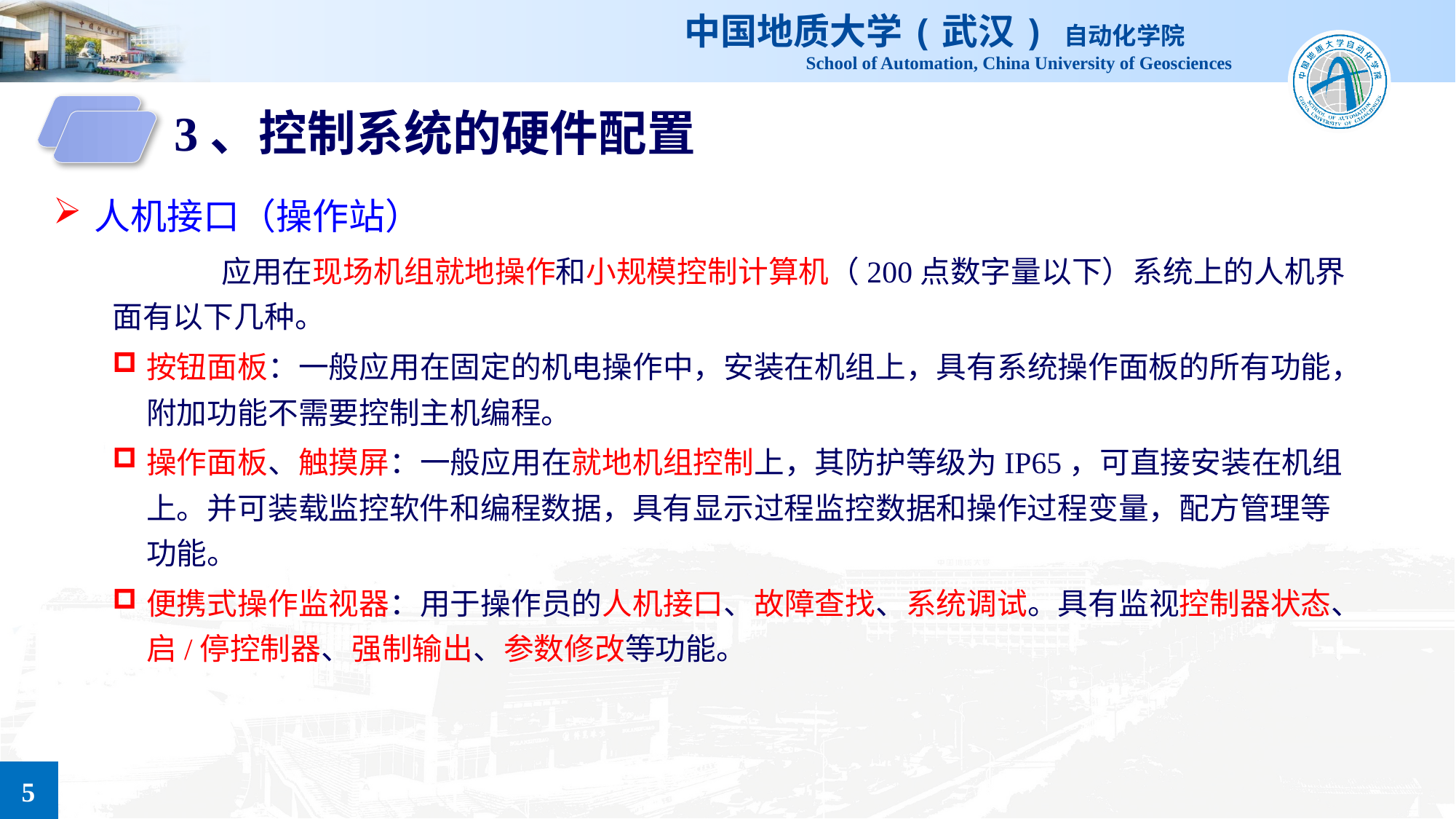

3、控制系统的硬件配置
人机接口（操作站）
	应用在现场机组就地操作和小规模控制计算机（200点数字量以下）系统上的人机界面有以下几种。
按钮面板：一般应用在固定的机电操作中，安装在机组上，具有系统操作面板的所有功能，附加功能不需要控制主机编程。
操作面板、触摸屏：一般应用在就地机组控制上，其防护等级为IP65，可直接安装在机组上。并可装载监控软件和编程数据，具有显示过程监控数据和操作过程变量，配方管理等功能。
便携式操作监视器：用于操作员的人机接口、故障查找、系统调试。具有监视控制器状态、启/停控制器、强制输出、参数修改等功能。

5